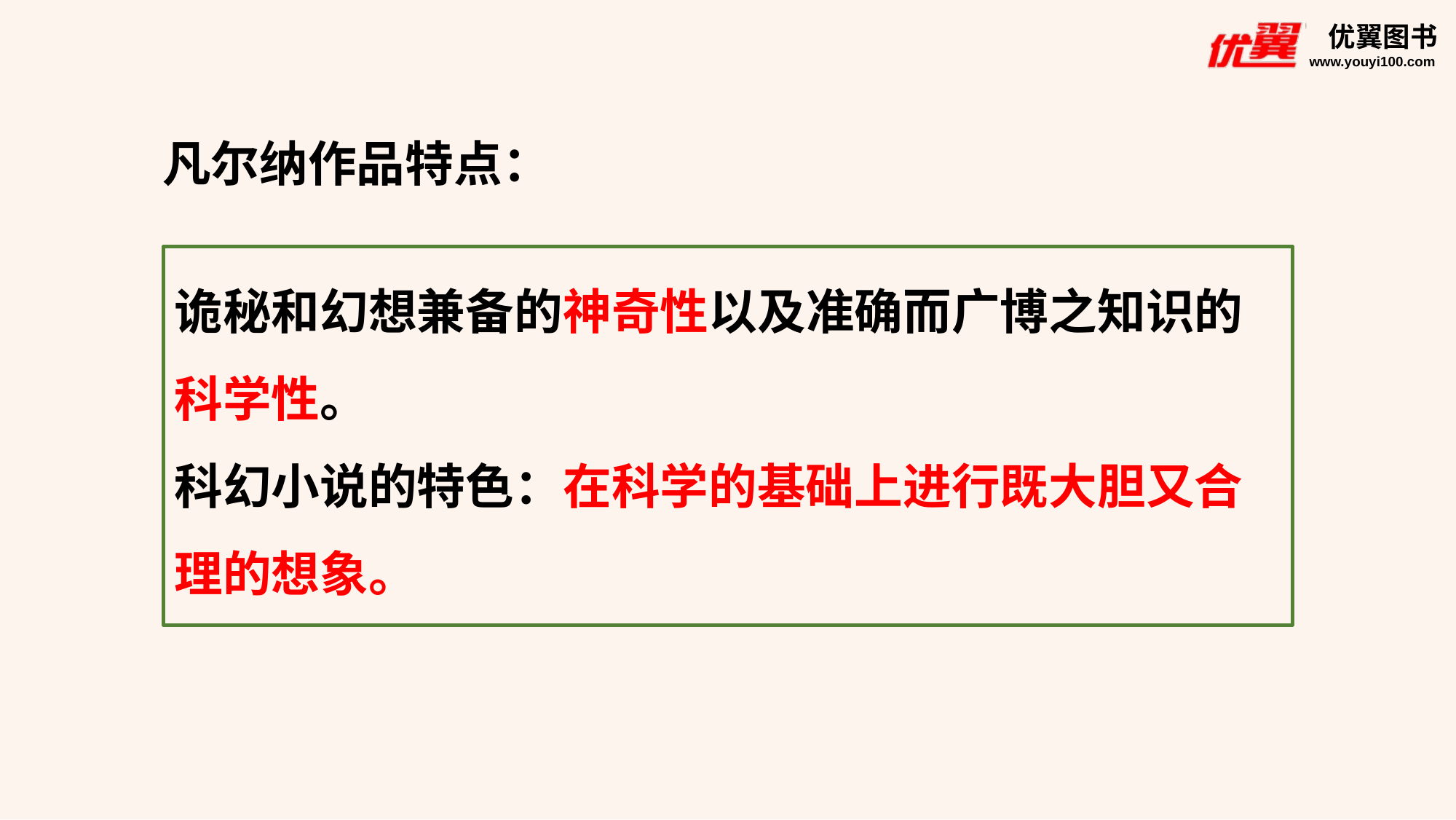

凡尔纳作品特点：
诡秘和幻想兼备的神奇性以及准确而广博之知识的科学性。
科幻小说的特色：在科学的基础上进行既大胆又合理的想象。